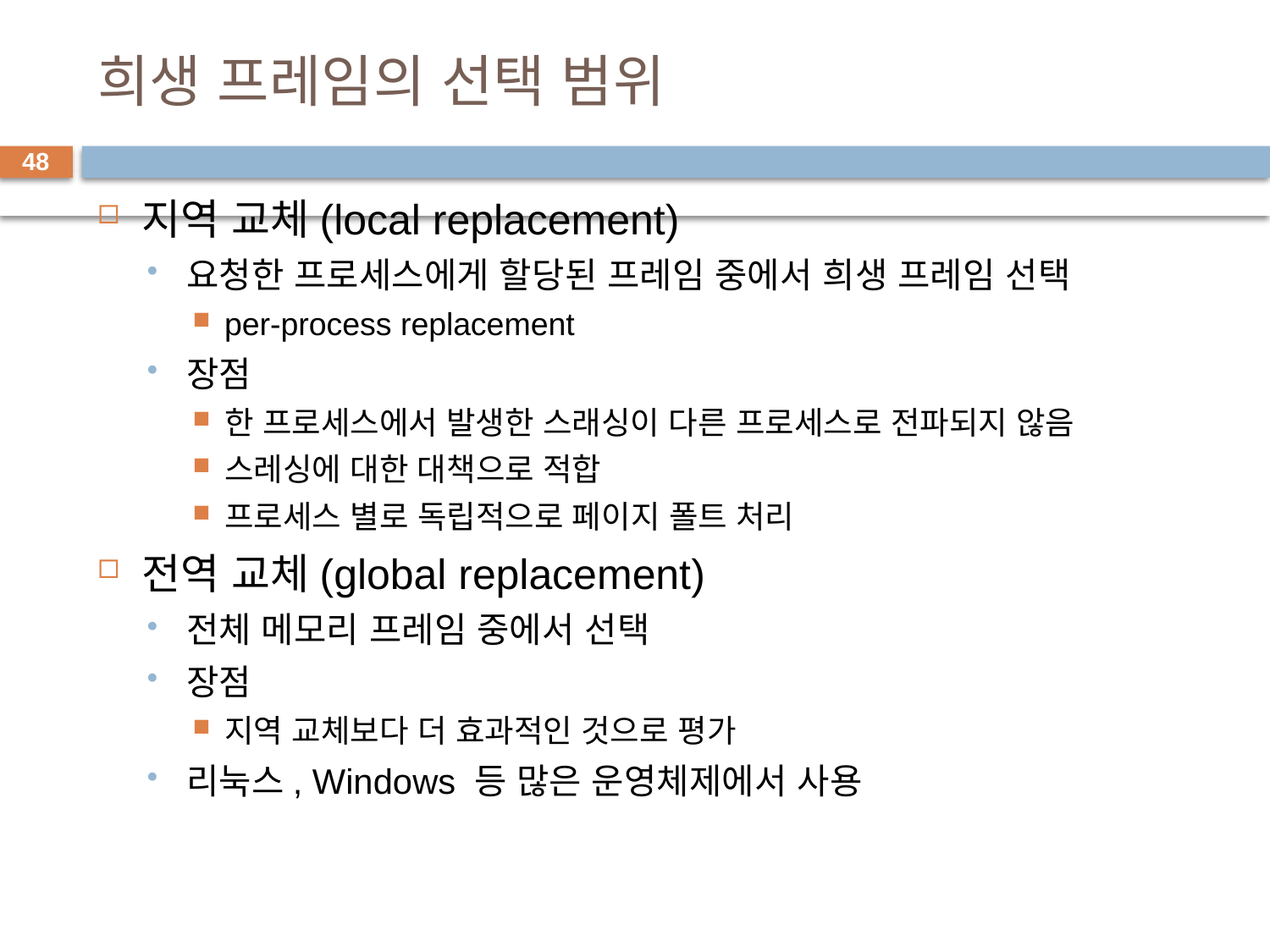

# 희생 프레임의 선택 범위
48
지역 교체(local replacement)
요청한 프로세스에게 할당된 프레임 중에서 희생 프레임 선택
per-process replacement
장점
한 프로세스에서 발생한 스래싱이 다른 프로세스로 전파되지 않음
스레싱에 대한 대책으로 적합
프로세스 별로 독립적으로 페이지 폴트 처리
전역 교체(global replacement)
전체 메모리 프레임 중에서 선택
장점
지역 교체보다 더 효과적인 것으로 평가
리눅스, Windows 등 많은 운영체제에서 사용